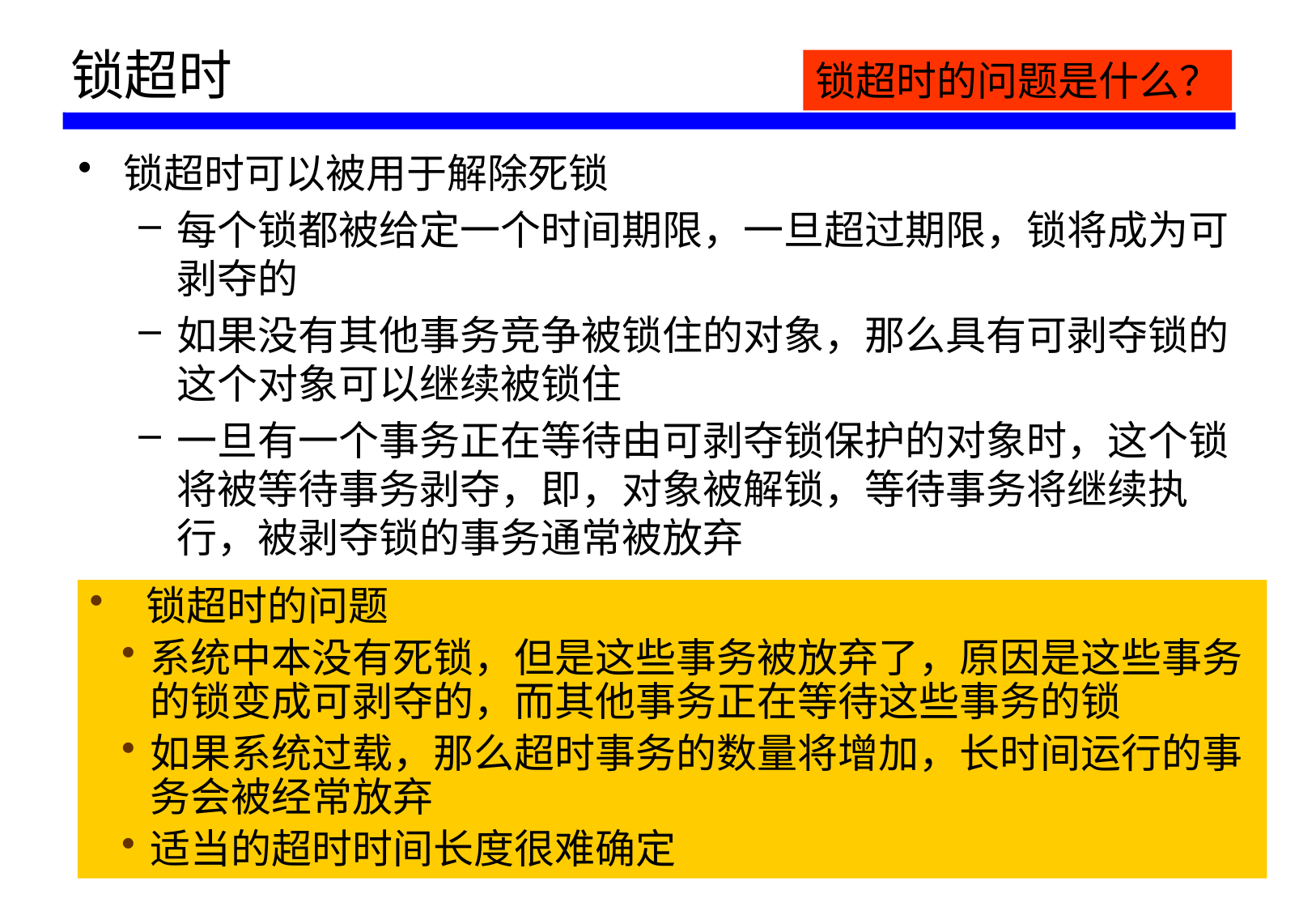

# 锁超时
锁超时的问题是什么？
锁超时可以被用于解除死锁
每个锁都被给定一个时间期限，一旦超过期限，锁将成为可剥夺的
如果没有其他事务竞争被锁住的对象，那么具有可剥夺锁的这个对象可以继续被锁住
一旦有一个事务正在等待由可剥夺锁保护的对象时，这个锁将被等待事务剥夺，即，对象被解锁，等待事务将继续执行，被剥夺锁的事务通常被放弃
  锁超时的问题
系统中本没有死锁，但是这些事务被放弃了，原因是这些事务的锁变成可剥夺的，而其他事务正在等待这些事务的锁
如果系统过载，那么超时事务的数量将增加，长时间运行的事务会被经常放弃
适当的超时时间长度很难确定